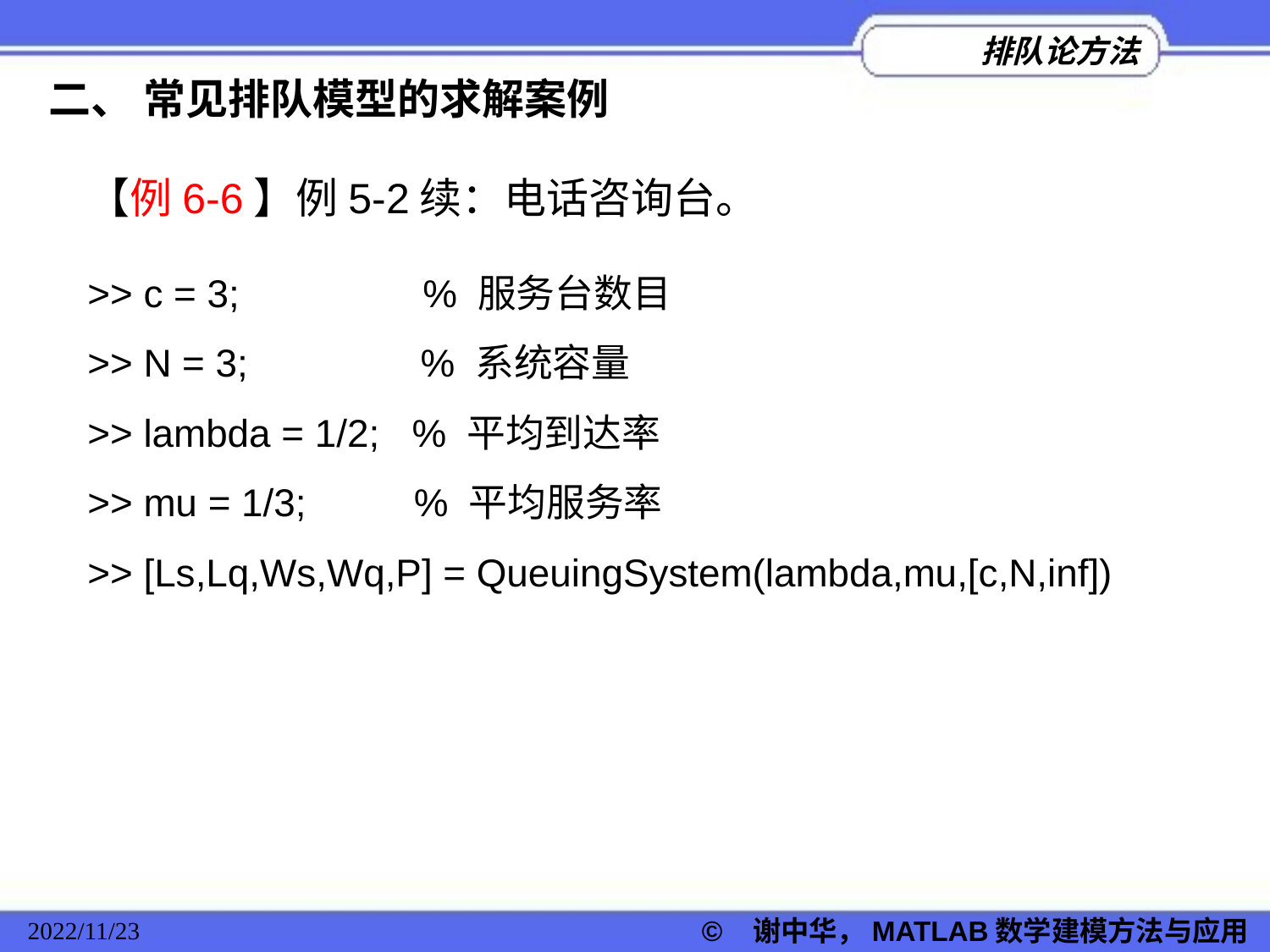

二、 常见排队模型的求解案例
【例6-6】例5-2续：电话咨询台。
>> c = 3;                 % 服务台数目
>> N = 3;                % 系统容量
>> lambda = 1/2;   % 平均到达率
>> mu = 1/3;          % 平均服务率
>> [Ls,Lq,Ws,Wq,P] = QueuingSystem(lambda,mu,[c,N,inf])
2022/11/23
©   谢中华，MATLAB数学建模方法与应用